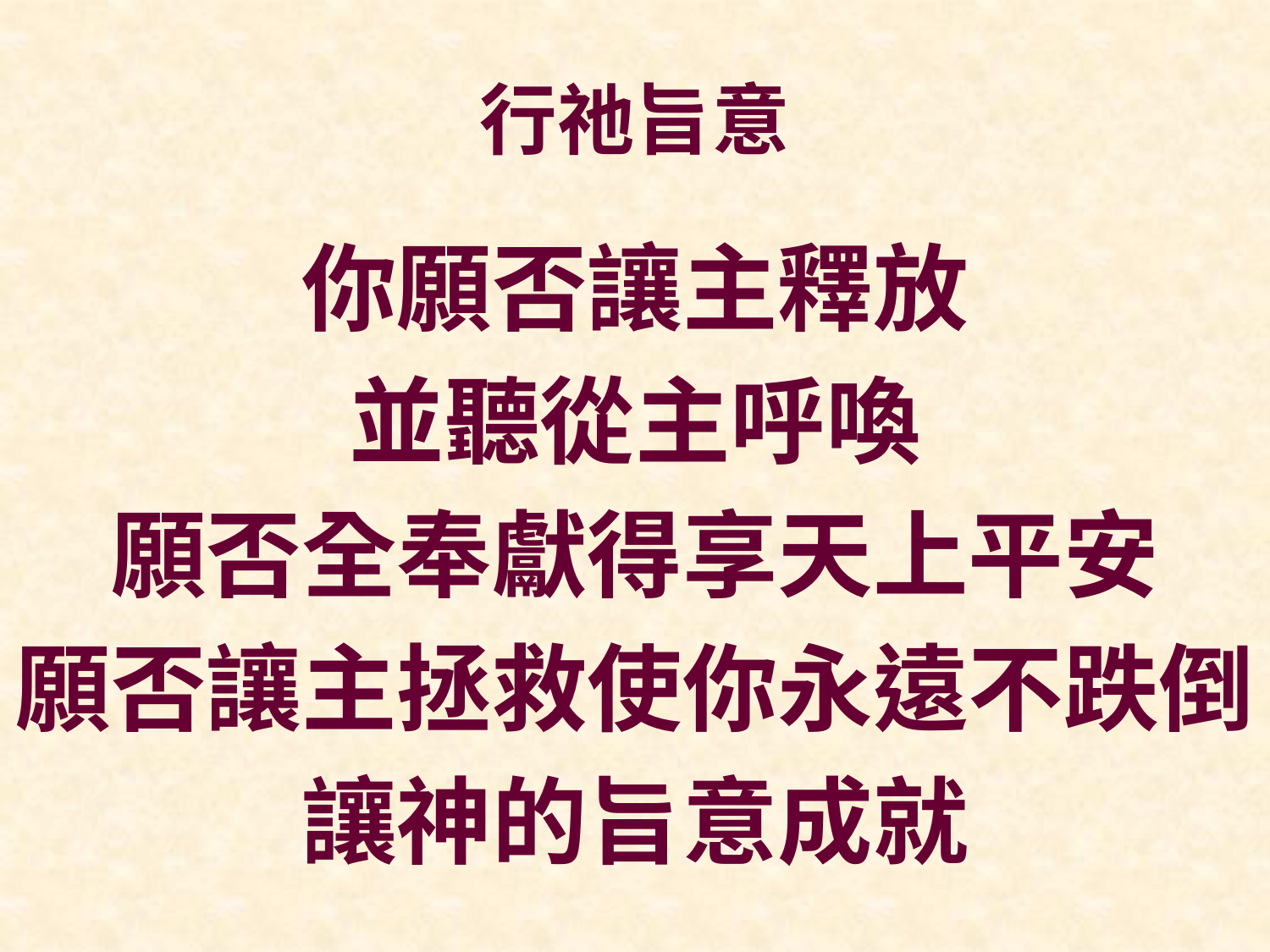

# 行祂旨意
你願否讓主釋放
並聽從主呼喚
願否全奉獻得享天上平安
願否讓主拯救使你永遠不跌倒
讓神的旨意成就